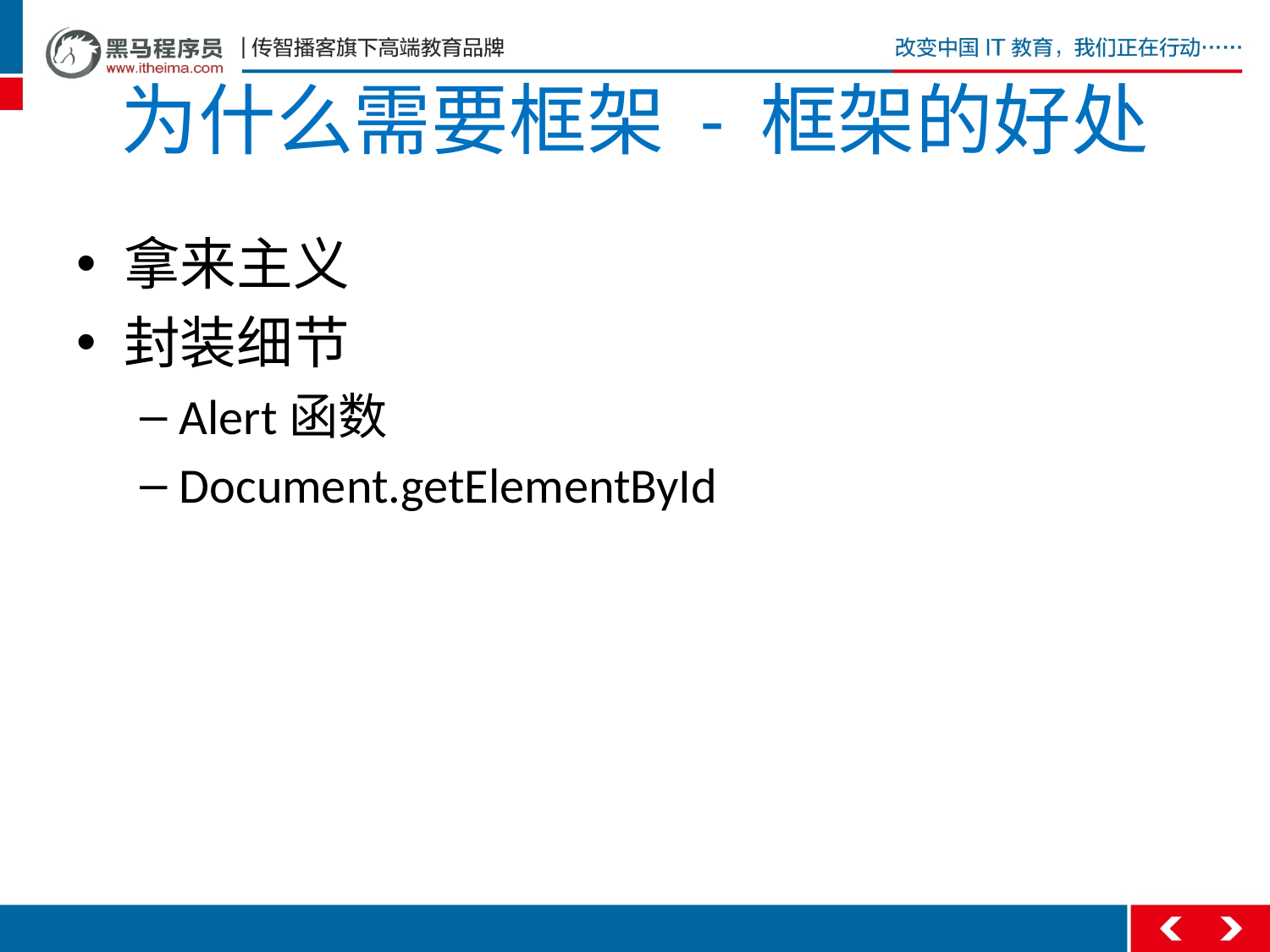

# 为什么需要框架 - 框架的好处
拿来主义
封装细节
Alert函数
Document.getElementById